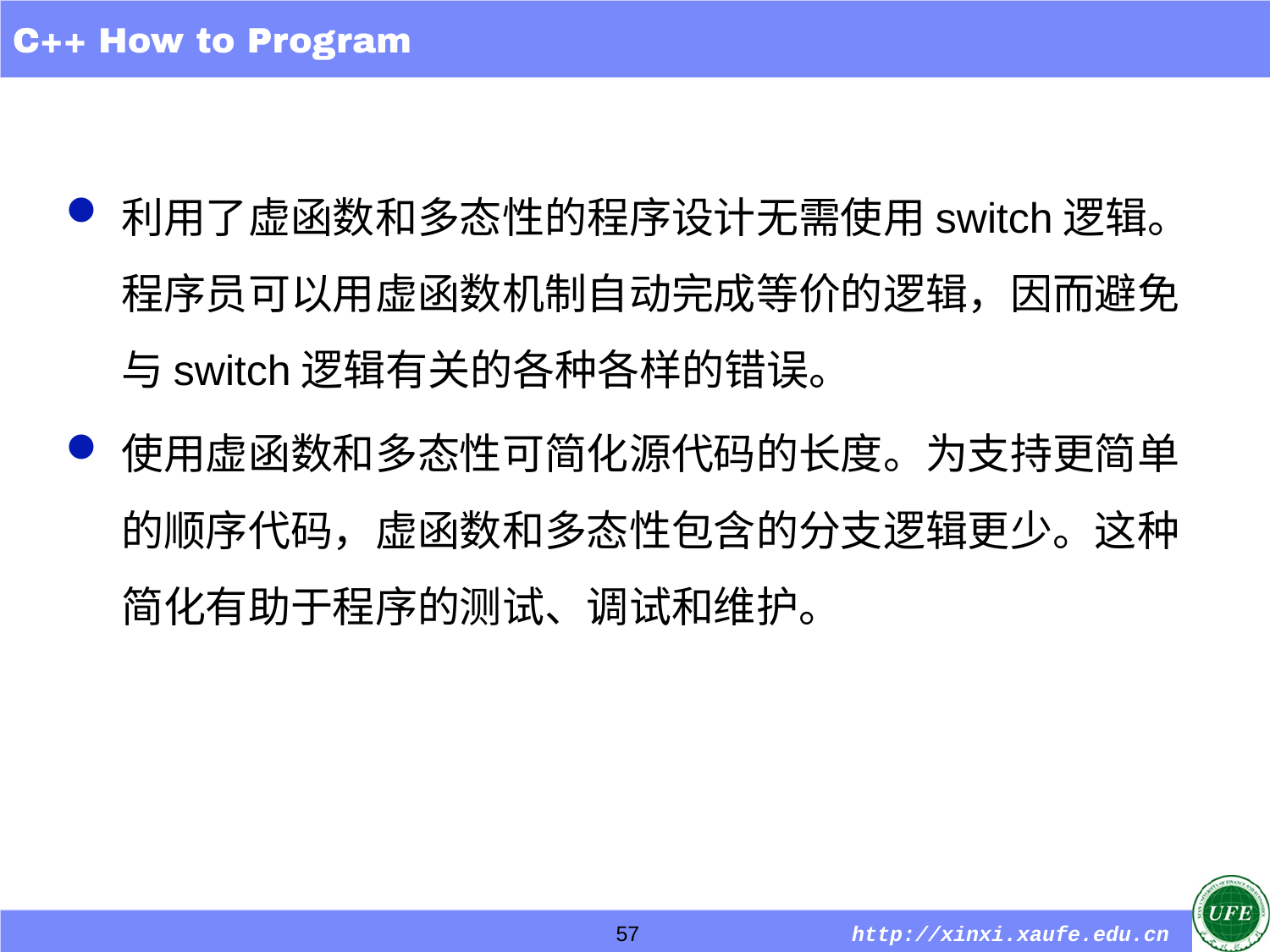

利用了虚函数和多态性的程序设计无需使用switch逻辑。程序员可以用虚函数机制自动完成等价的逻辑，因而避免与switch逻辑有关的各种各样的错误。
使用虚函数和多态性可简化源代码的长度。为支持更简单的顺序代码，虚函数和多态性包含的分支逻辑更少。这种简化有助于程序的测试、调试和维护。
57